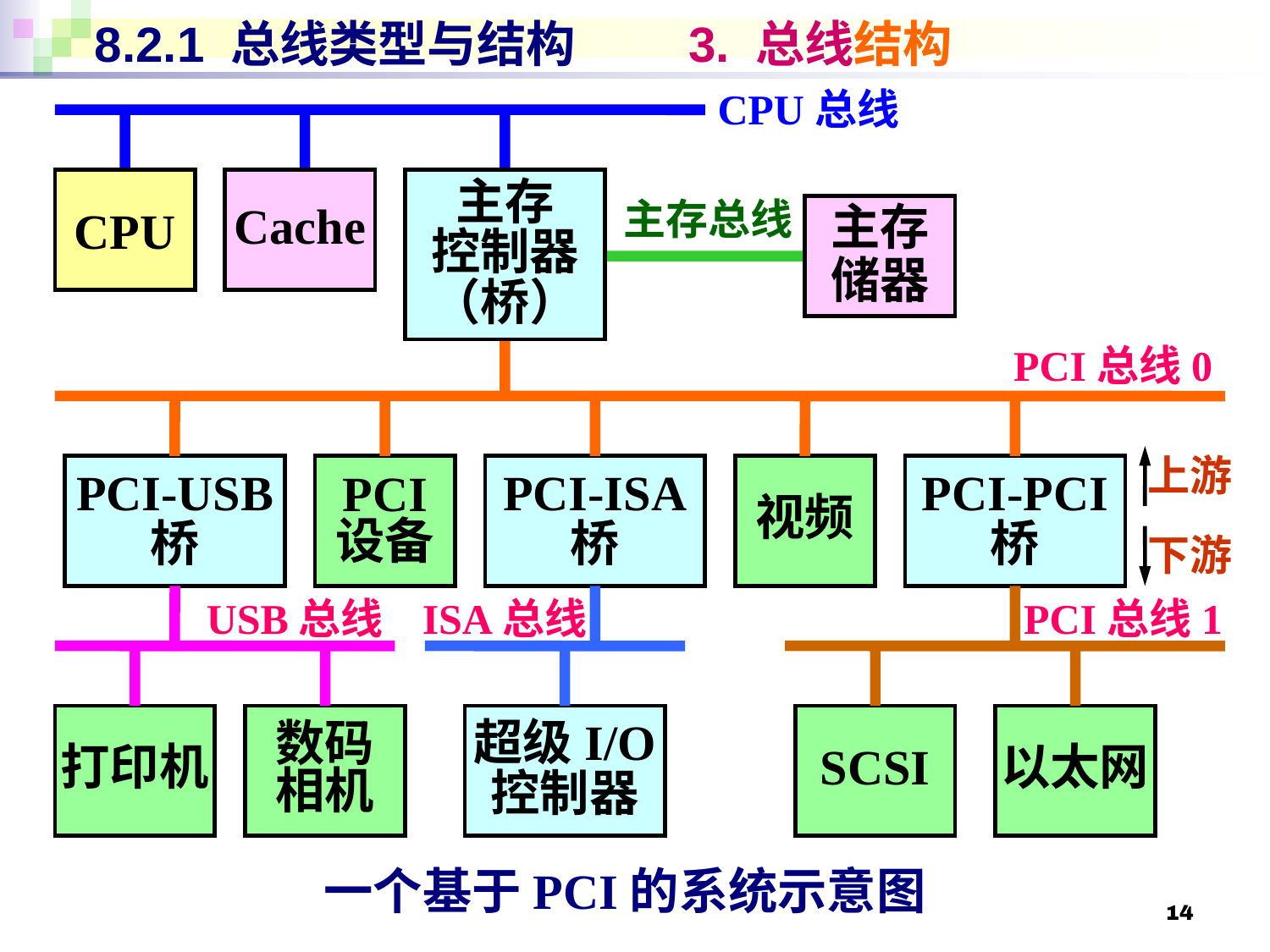

# 8.2.1 总线类型与结构         3. 总线结构
CPU总线

CPU
Cache
主存
控制器
（桥）
主存总线
主存
储器

PCI总线0

上游

PCI-USB
桥
PCI
设备
PCI-ISA
桥
视频
PCI-PCI
桥
下游

USB总线
ISA总线

PCI总线1

打印机
数码
相机
超级I/O
控制器
SCSI
以太网
一个基于PCI的系统示意图
14